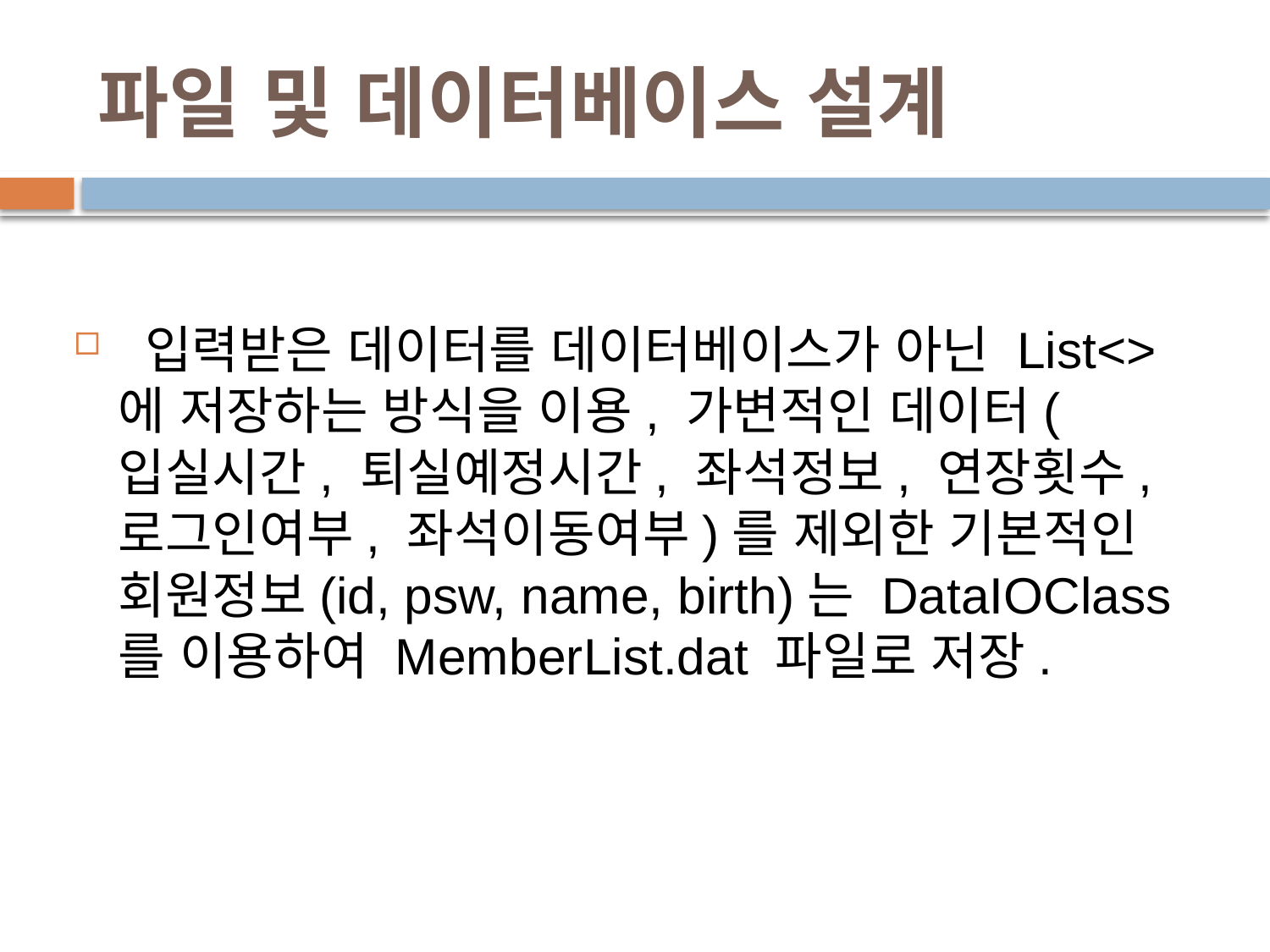

# 파일 및 데이터베이스 설계
 입력받은 데이터를 데이터베이스가 아닌 List<>에 저장하는 방식을 이용, 가변적인 데이터(입실시간, 퇴실예정시간, 좌석정보, 연장횟수, 로그인여부, 좌석이동여부)를 제외한 기본적인 회원정보(id, psw, name, birth)는 DataIOClass를 이용하여 MemberList.dat 파일로 저장.